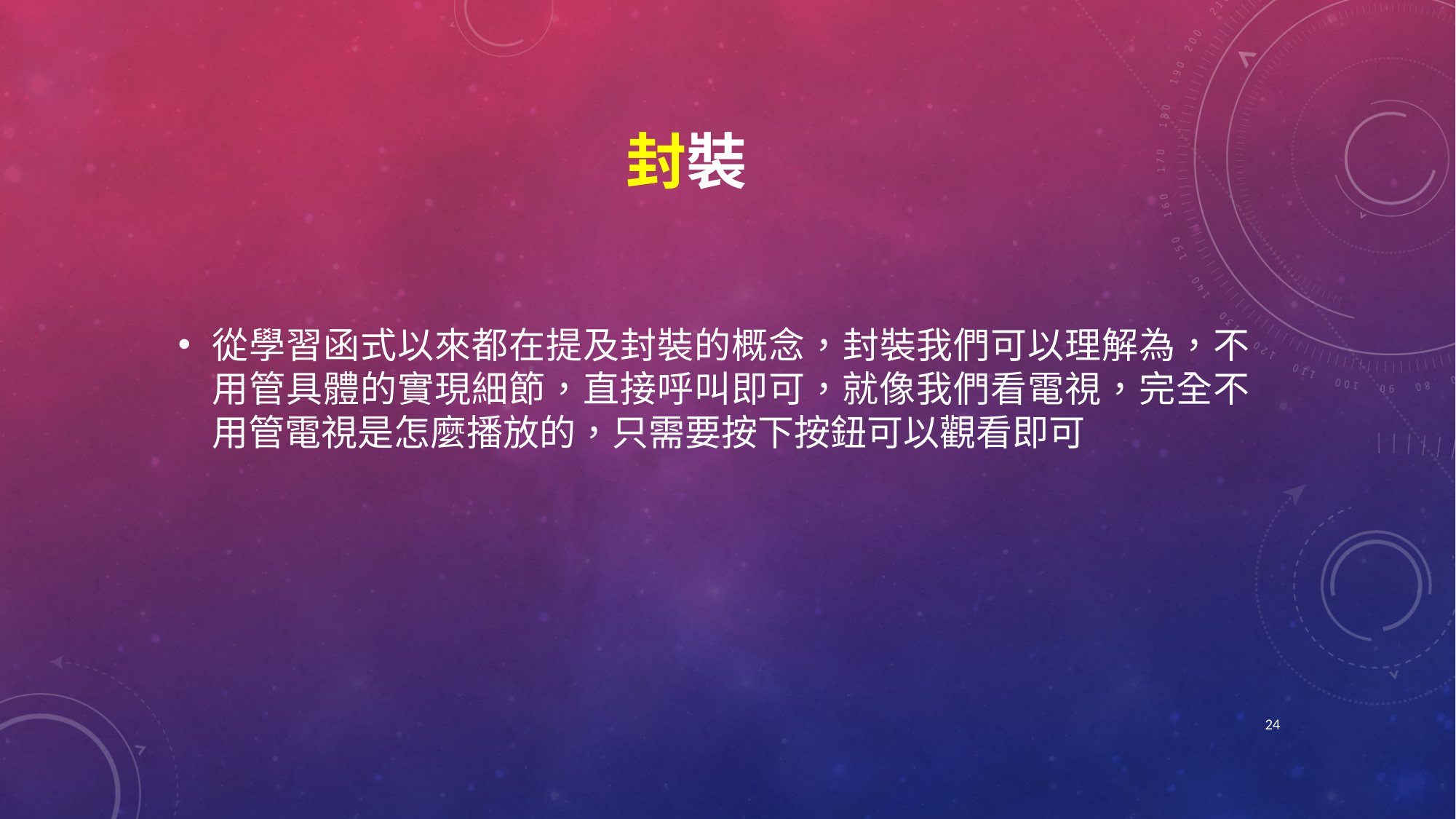

# 封裝
從學習函式以來都在提及封裝的概念，封裝我們可以理解為，不用管具體的實現細節，直接呼叫即可，就像我們看電視，完全不用管電視是怎麼播放的，只需要按下按鈕可以觀看即可
24